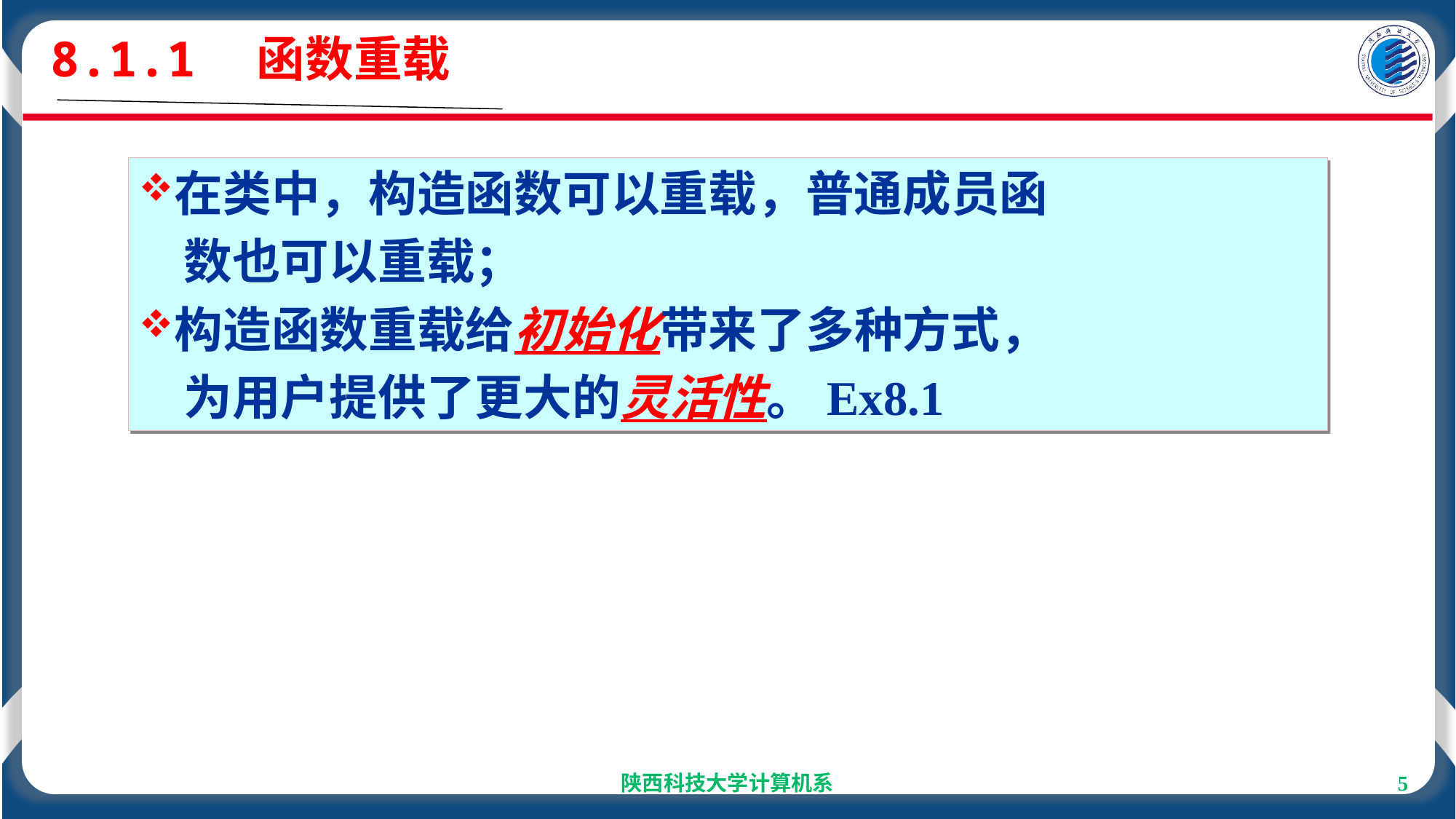

8.1.1　函数重载

在类中，构造函数可以重载，普通成员函
   数也可以重载；
构造函数重载给初始化带来了多种方式，
   为用户提供了更大的灵活性。Ex8.1
陕西科技大学计算机系
5